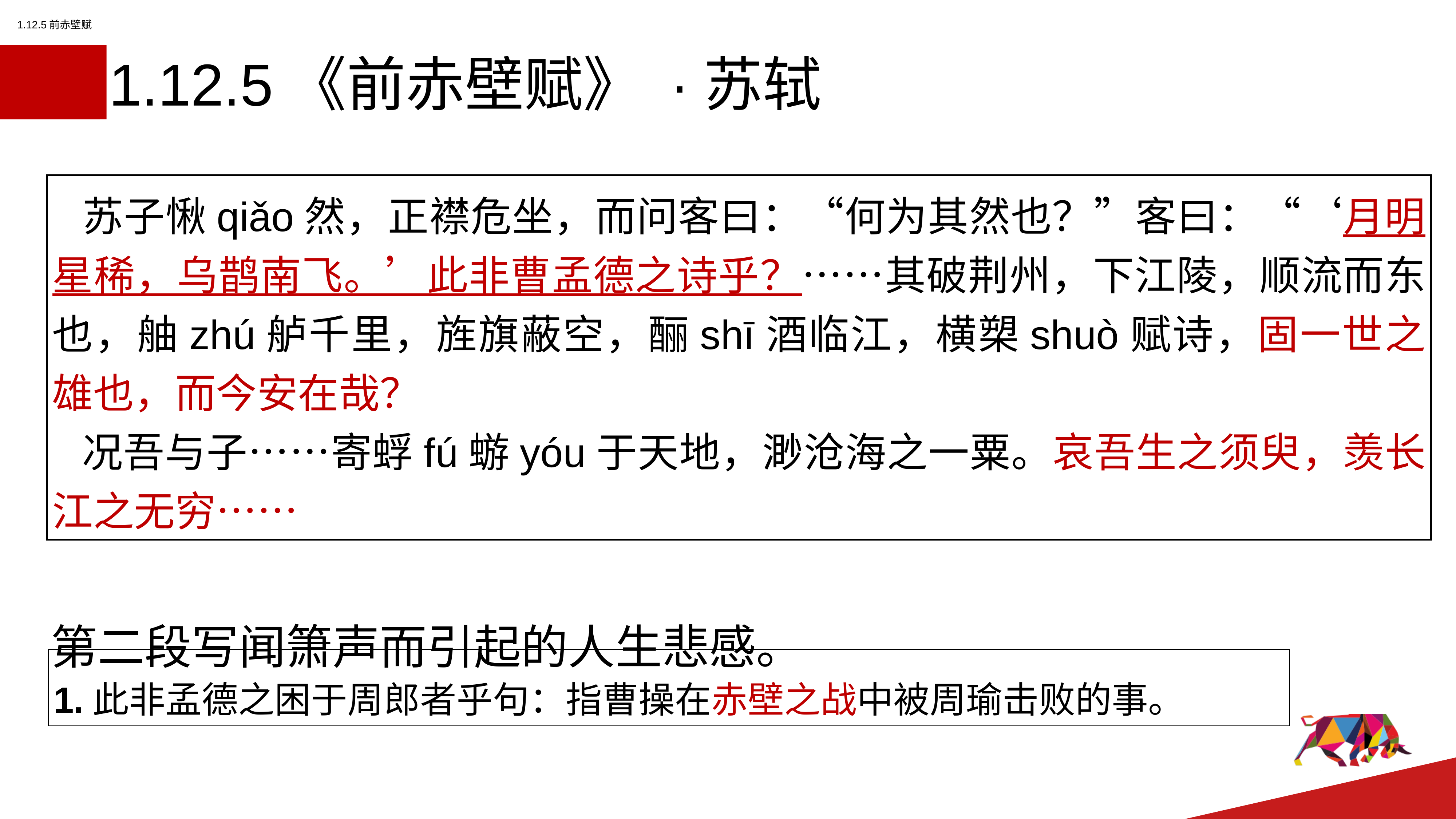

1.12.5前赤壁赋
# 1.12.5《前赤壁赋》 ·苏轼
  苏子愀qiǎo然，正襟危坐，而问客曰：“何为其然也？”客曰：“‘月明星稀，乌鹊南飞。’此非曹孟德之诗乎？……其破荆州，下江陵，顺流而东也，舳zhú舻千里，旌旗蔽空，酾shī酒临江，横槊shuò赋诗，固一世之雄也，而今安在哉？
  况吾与子……寄蜉fú蝣yóu于天地，渺沧海之一粟。哀吾生之须臾，羡长江之无穷……
第二段写闻箫声而引起的人生悲感。
1.此非孟德之困于周郎者乎句：指曹操在赤壁之战中被周瑜击败的事。